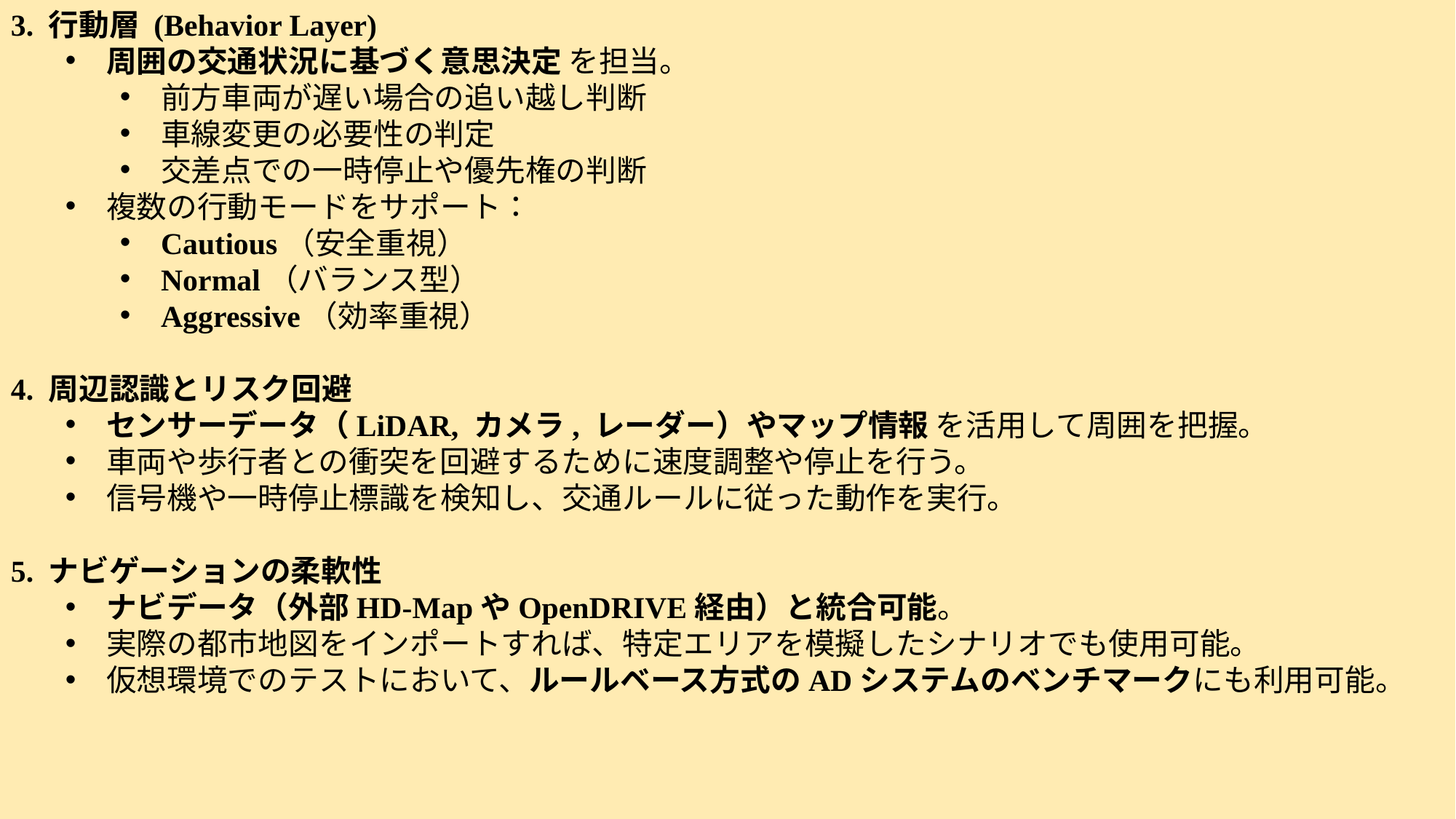

3. 行動層 (Behavior Layer)
周囲の交通状況に基づく意思決定 を担当。
前方車両が遅い場合の追い越し判断
車線変更の必要性の判定
交差点での一時停止や優先権の判断
複数の行動モードをサポート：
Cautious（安全重視）
Normal（バランス型）
Aggressive（効率重視）

4. 周辺認識とリスク回避
センサーデータ（LiDAR, カメラ, レーダー）やマップ情報 を活用して周囲を把握。
車両や歩行者との衝突を回避するために速度調整や停止を行う。
信号機や一時停止標識を検知し、交通ルールに従った動作を実行。

5. ナビゲーションの柔軟性
ナビデータ（外部HD-MapやOpenDRIVE経由）と統合可能。
実際の都市地図をインポートすれば、特定エリアを模擬したシナリオでも使用可能。
仮想環境でのテストにおいて、ルールベース方式のADシステムのベンチマークにも利用可能。